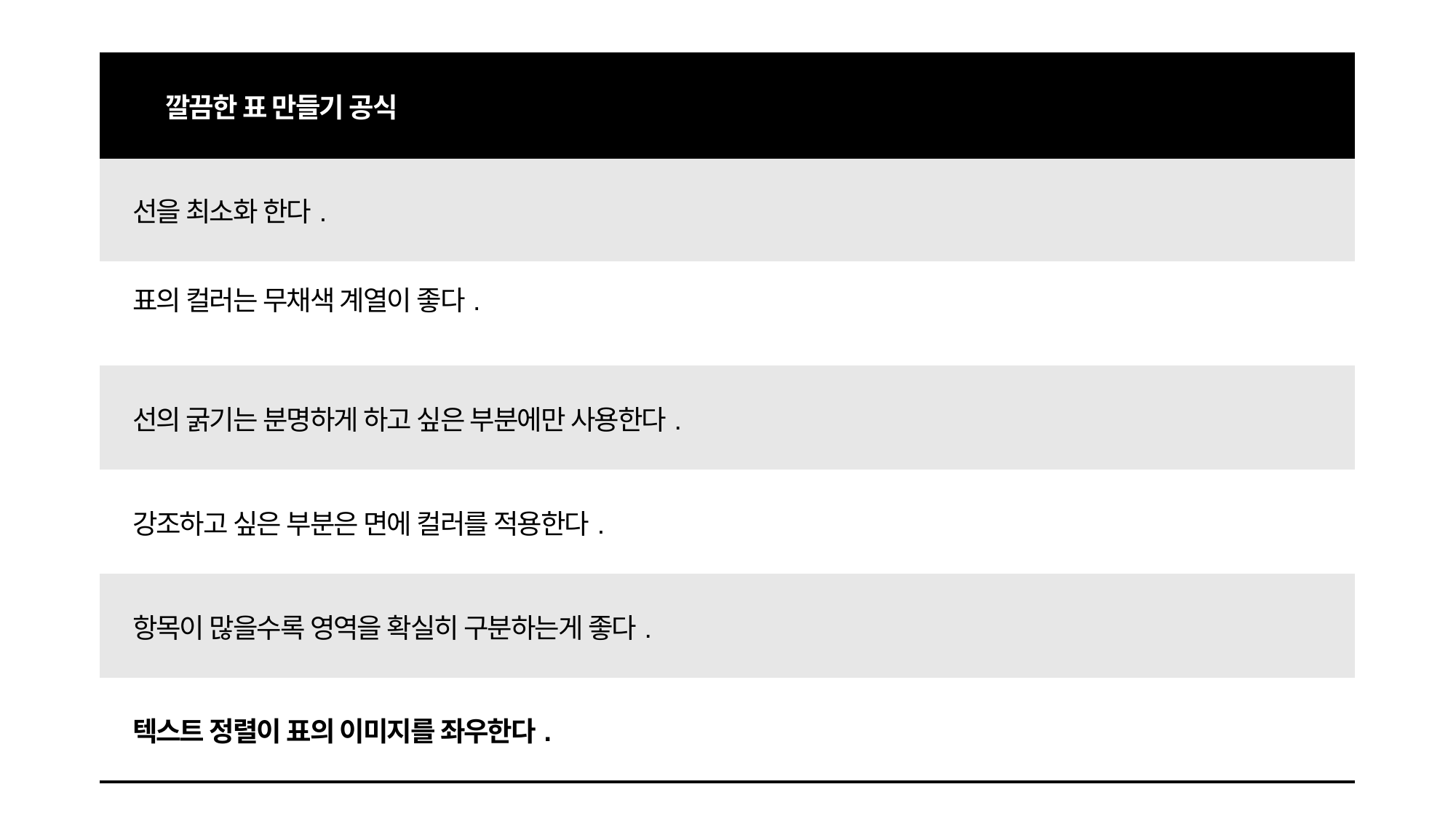

| 깔끔한 표 만들기 공식 |
| --- |
| 선을 최소화 한다. |
| 표의 컬러는 무채색 계열이 좋다. |
| 선의 굵기는 분명하게 하고 싶은 부분에만 사용한다. |
| 강조하고 싶은 부분은 면에 컬러를 적용한다. |
| 항목이 많을수록 영역을 확실히 구분하는게 좋다. |
| 텍스트 정렬이 표의 이미지를 좌우한다. |